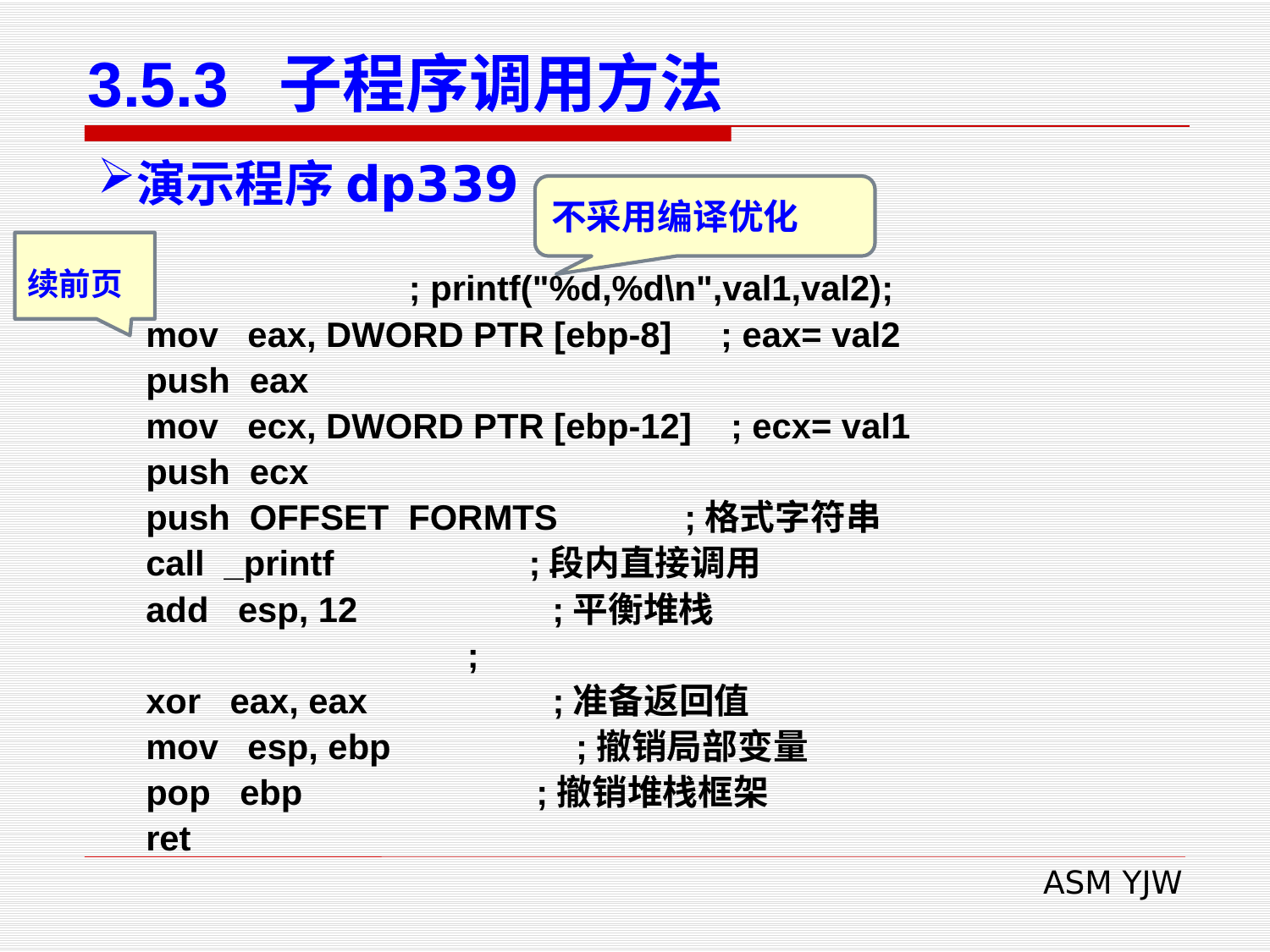

# 3.5.3  子程序调用方法
演示程序dp339
不采用编译优化
续前页
                               ; printf("%d,%d\n",val1,val2);
    mov   eax, DWORD PTR [ebp-8]     ; eax= val2
    push  eax
    mov   ecx, DWORD PTR [ebp-12]    ; ecx= val1
    push  ecx
    push  OFFSET  FORMTS             ;格式字符串
    call  _printf                    ;段内直接调用
    add   esp, 12                    ;平衡堆栈
                                     ;
    xor   eax, eax                   ;准备返回值
    mov   esp, ebp                   ;撤销局部变量
    pop   ebp                        ;撤销堆栈框架
    ret